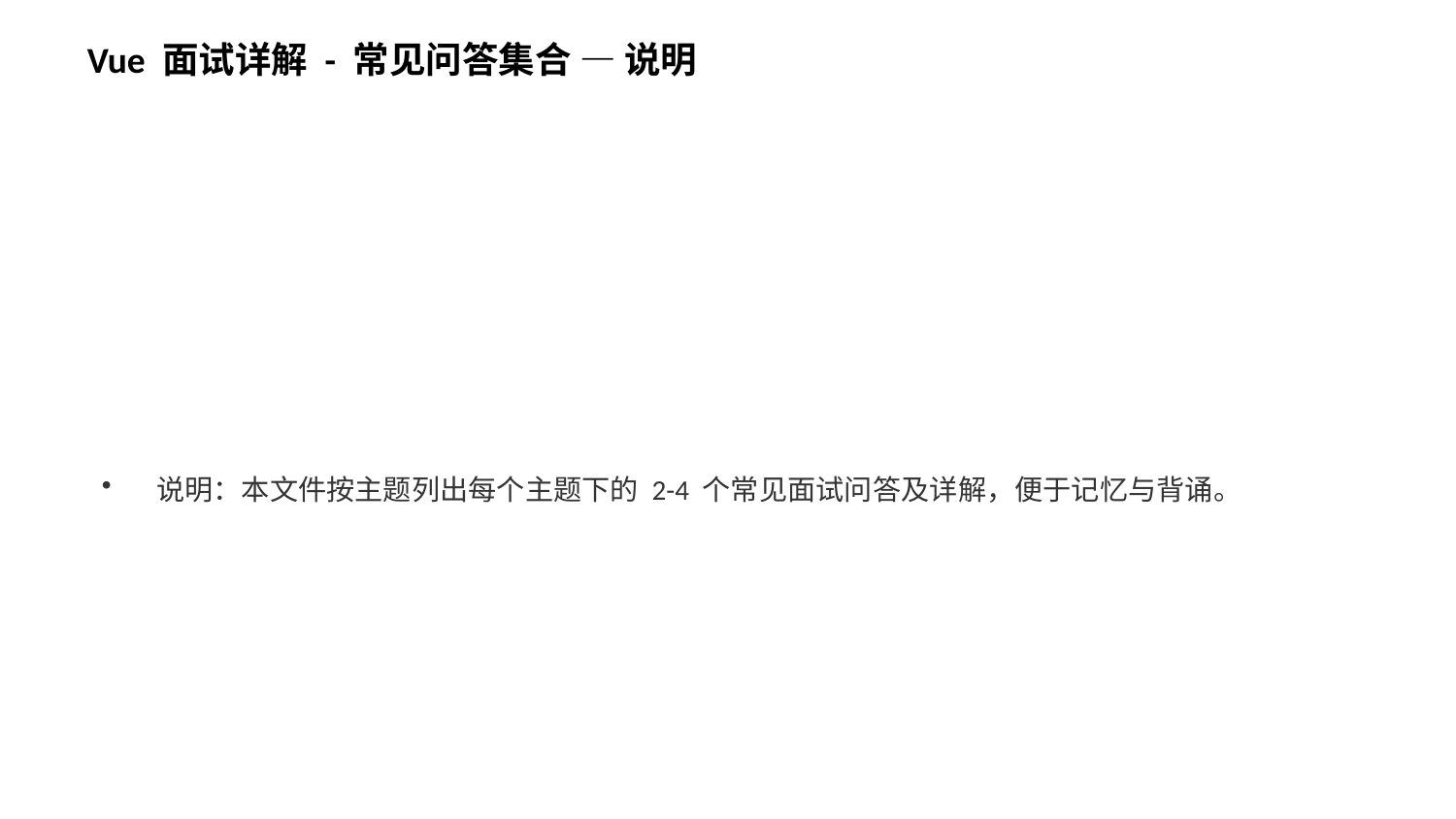

Vue 面试详解 - 常见问答集合 — 说明
说明：本文件按主题列出每个主题下的 2-4 个常见面试问答及详解，便于记忆与背诵。